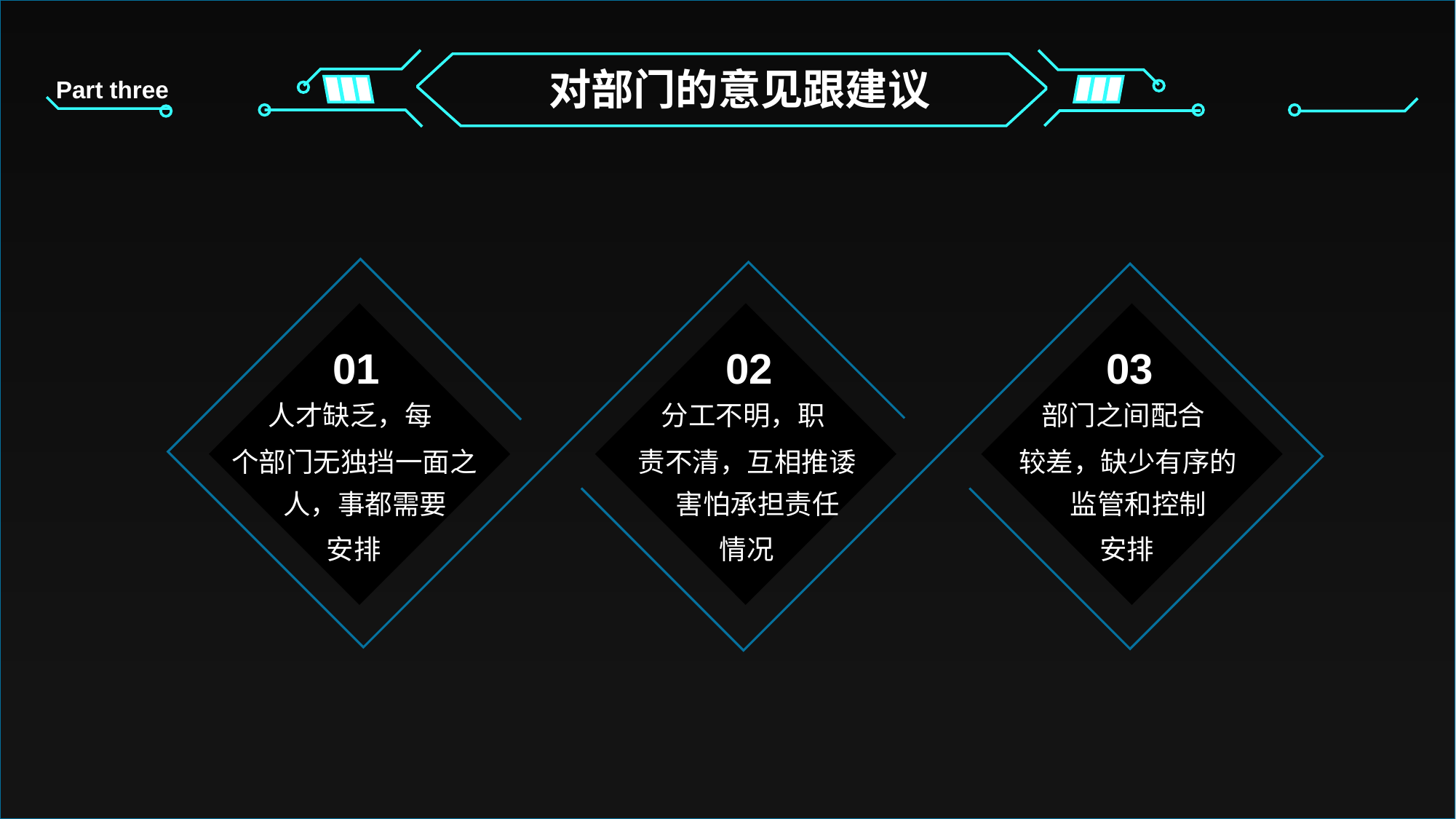

Part three
对部门的意见跟建议

01
02
03
人才缺乏，每
分工不明，职
部门之间配合
个部门无独挡一面之
责不清，互相推诿
较差，缺少有序的
人，事都需要
害怕承担责任
监管和控制
安排
情况
安排